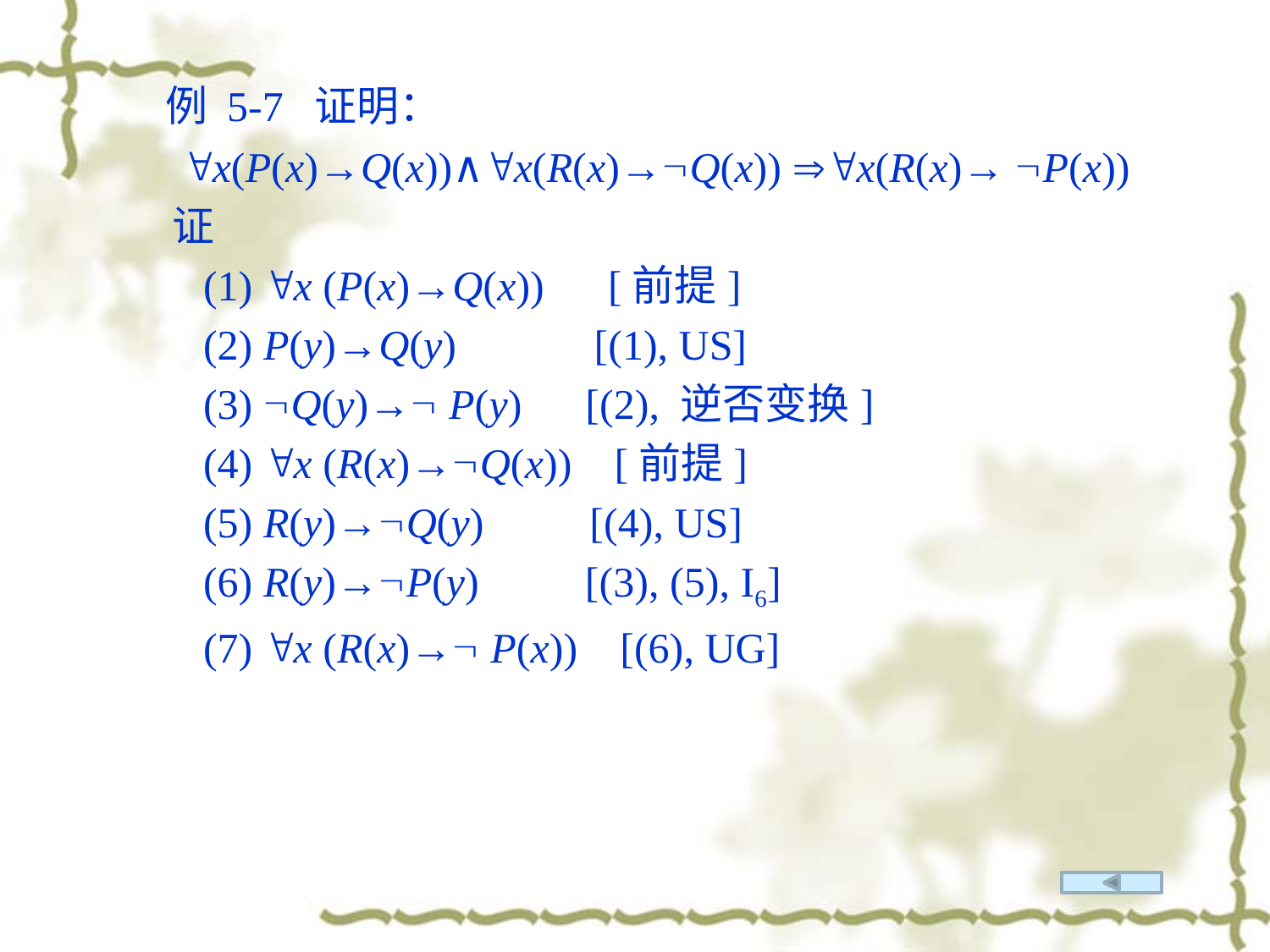

例 5-7  证明：
          ∀x(P(x)→Q(x))∧∀x(R(x)→¬Q(x)) ⇒∀x(R(x)→ ¬P(x))
         证
            (1) ∀x (P(x)→Q(x))      [前提]
            (2) P(y)→Q(y)             [(1), US]
            (3) ¬Q(y)→¬ P(y)      [(2), 逆否变换]
            (4) ∀x (R(x)→¬Q(x))    [前提]
            (5) R(y)→¬Q(y)          [(4), US]
            (6) R(y)→¬P(y)          [(3), (5), I6]
            (7) ∀x (R(x)→¬ P(x))    [(6), UG]